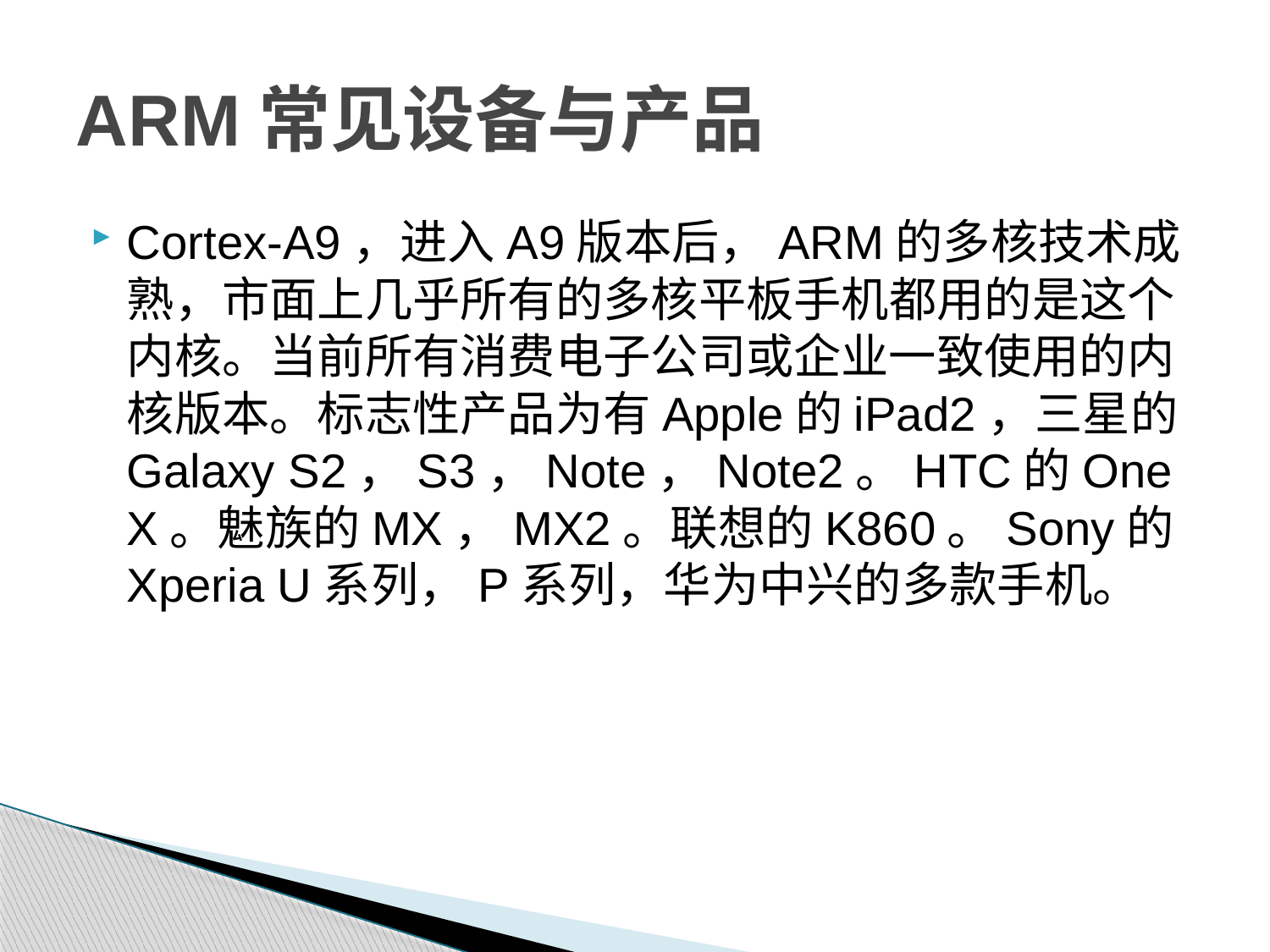

# ARM常见设备与产品
Cortex-A9，进入A9版本后，ARM的多核技术成熟，市面上几乎所有的多核平板手机都用的是这个内核。当前所有消费电子公司或企业一致使用的内核版本。标志性产品为有Apple的iPad2，三星的Galaxy S2，S3，Note，Note2。HTC的One X。魅族的MX，MX2。联想的K860。Sony的Xperia U系列，P系列，华为中兴的多款手机。